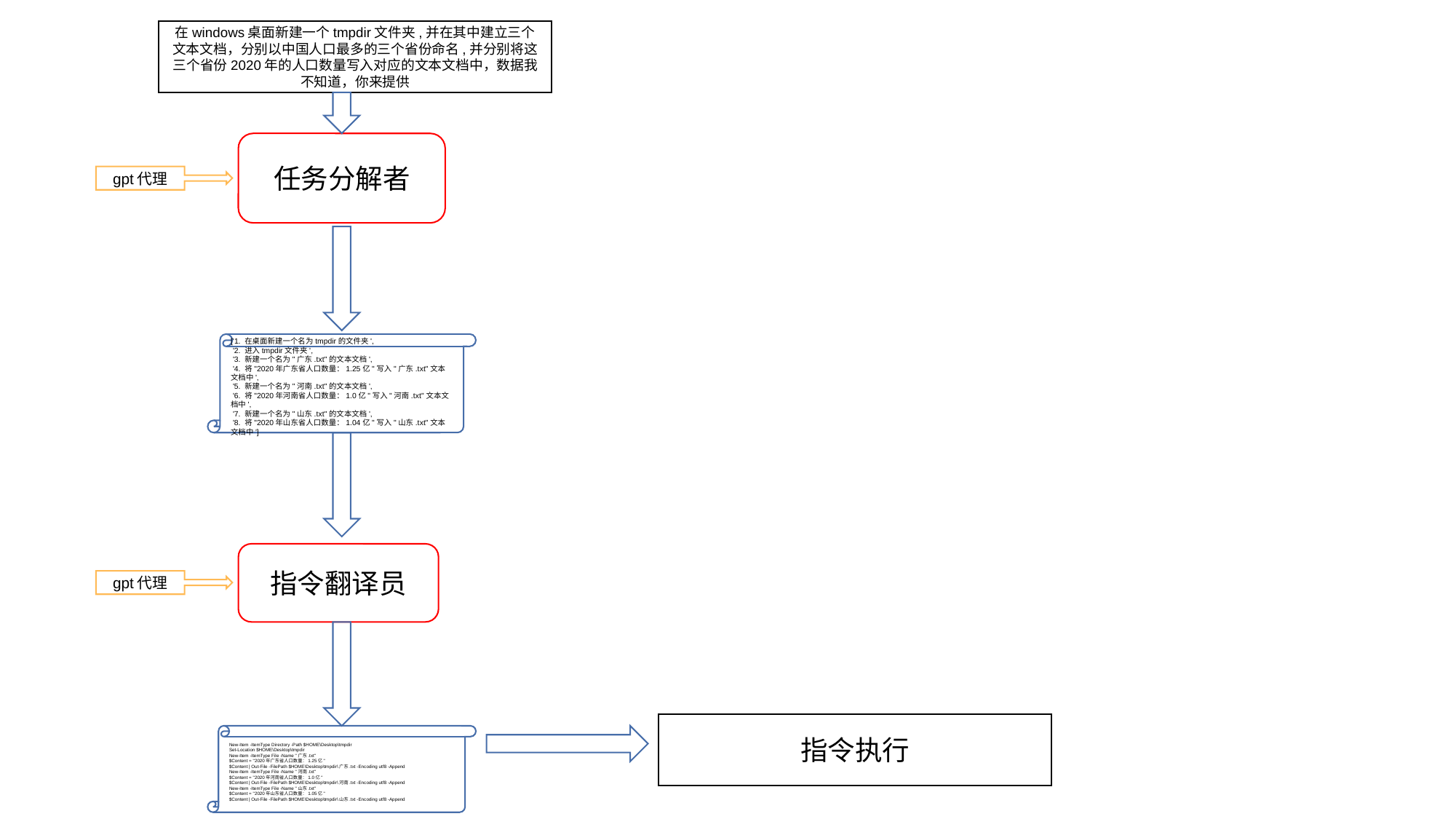

在windows桌面新建一个tmpdir文件夹,并在其中建立三个文本文档，分别以中国人口最多的三个省份命名,并分别将这三个省份2020年的人口数量写入对应的文本文档中，数据我不知道，你来提供

任务分解者
gpt代理

['1. 在桌面新建一个名为tmpdir的文件夹',
 '2. 进入tmpdir文件夹',
 '3. 新建一个名为"广东.txt"的文本文档',
 '4. 将"2020年广东省人口数量：1.25亿"写入"广东.txt"文本文档中',
 '5. 新建一个名为"河南.txt"的文本文档',
 '6. 将"2020年河南省人口数量：1.0亿"写入"河南.txt"文本文档中',
 '7. 新建一个名为"山东.txt"的文本文档',
 '8. 将"2020年山东省人口数量：1.04亿"写入"山东.txt"文本文档中']

指令翻译员
gpt代理

指令执行
New-Item -ItemType Directory -Path $HOME\Desktop\tmpdir
Set-Location $HOME\Desktop\tmpdir
New-Item -ItemType File -Name "广东.txt"
$Content = "2020年广东省人口数量：1.25亿"
$Content | Out-File -FilePath $HOME\Desktop\tmpdir\广东.txt -Encoding utf8 -Append
New-Item -ItemType File -Name "河南.txt"
$Content = "2020年河南省人口数量：1.0亿"
$Content | Out-File -FilePath $HOME\Desktop\tmpdir\河南.txt -Encoding utf8 -Append
New-Item -ItemType File -Name "山东.txt"
$Content = "2020年山东省人口数量：1.05亿"
$Content | Out-File -FilePath $HOME\Desktop\tmpdir\山东.txt -Encoding utf8 -Append